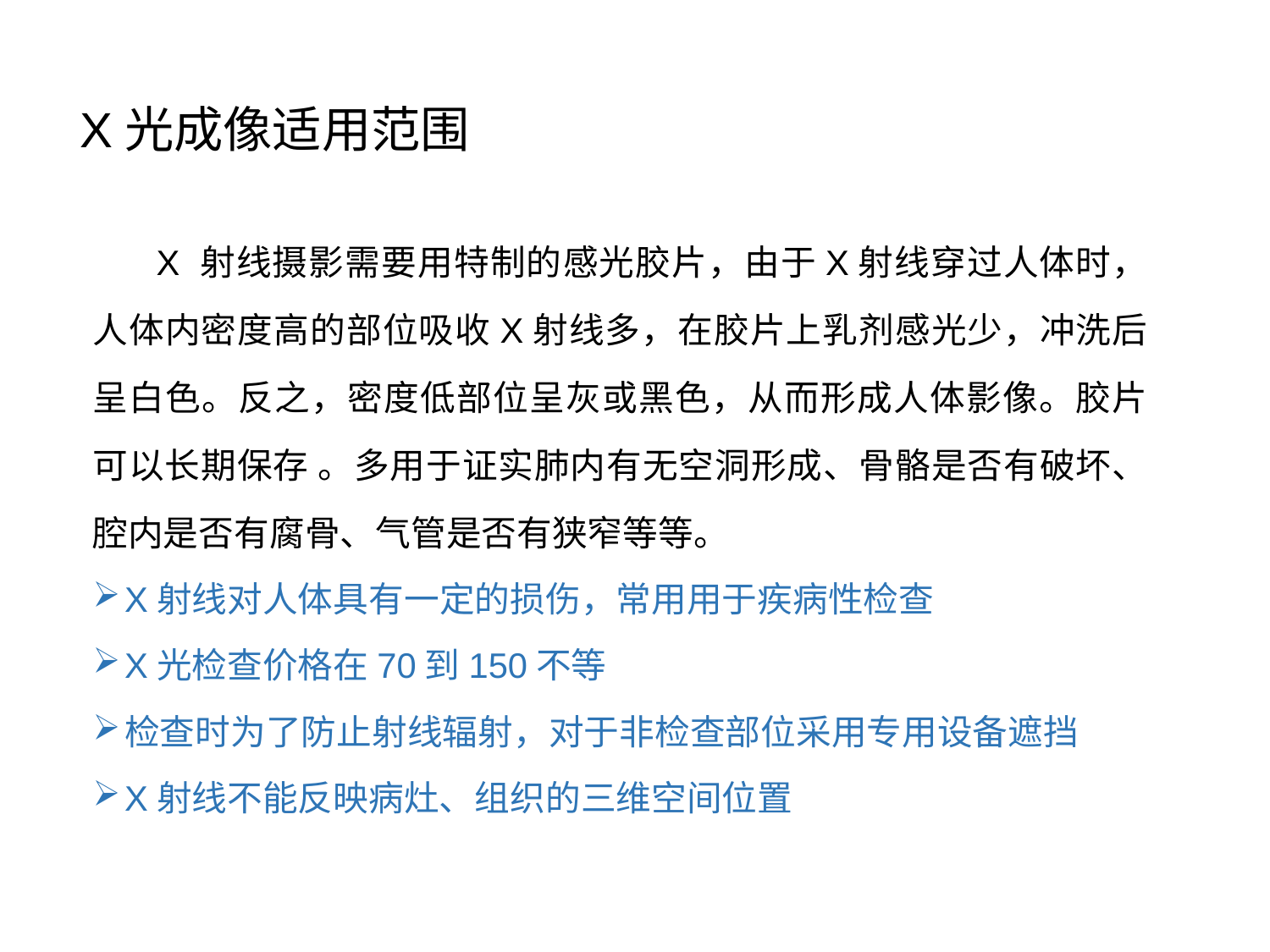

X光成像适用范围
X 射线摄影需要用特制的感光胶片，由于X射线穿过人体时，人体内密度高的部位吸收X射线多，在胶片上乳剂感光少，冲洗后呈白色。反之，密度低部位呈灰或黑色，从而形成人体影像。胶片可以长期保存 。多用于证实肺内有无空洞形成、骨骼是否有破坏、腔内是否有腐骨、气管是否有狭窄等等。
X射线对人体具有一定的损伤，常用用于疾病性检查
X光检查价格在70到150不等
检查时为了防止射线辐射，对于非检查部位采用专用设备遮挡
X射线不能反映病灶、组织的三维空间位置